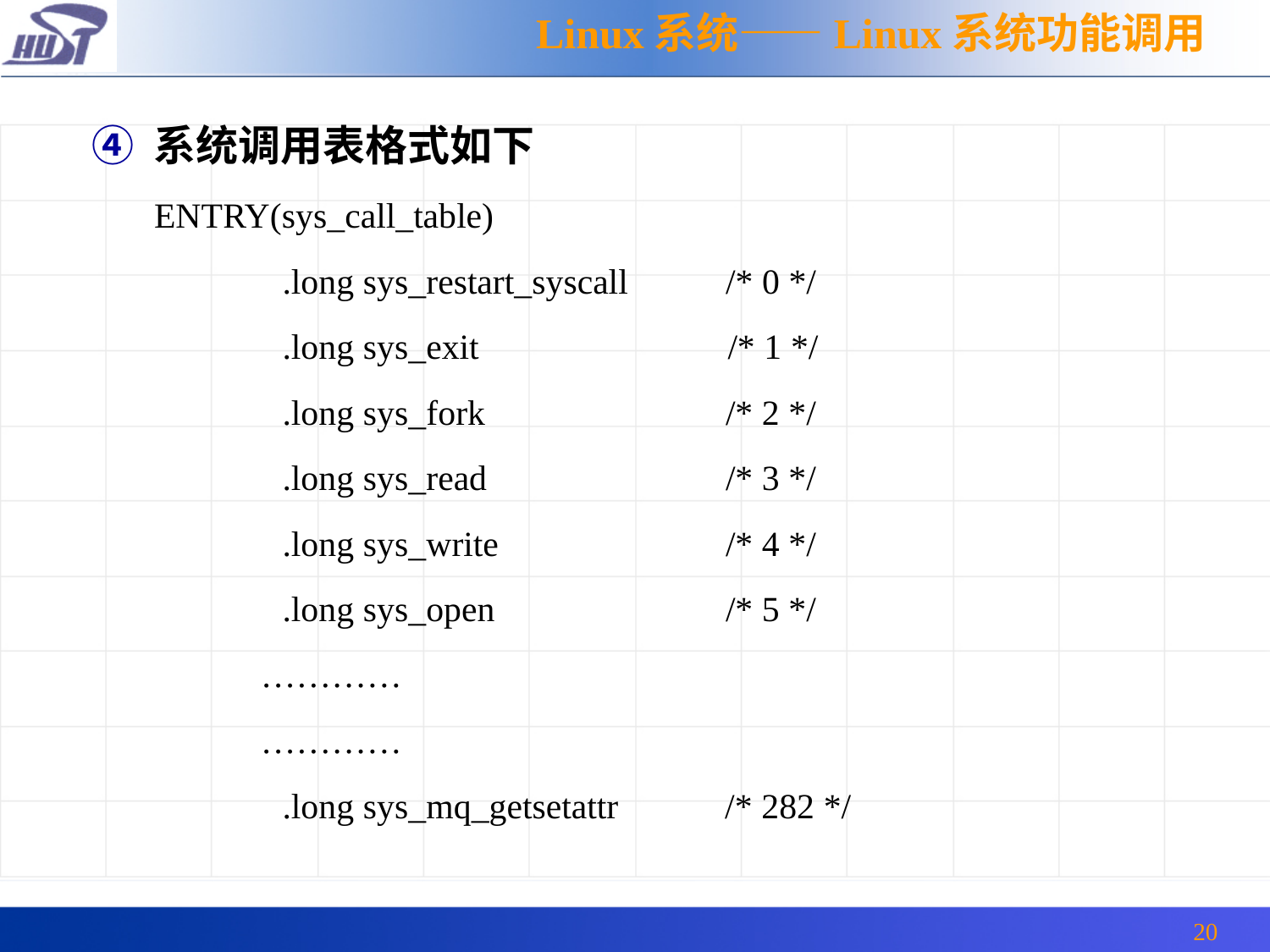

Linux系统——Linux系统功能调用
④ 系统调用表格式如下
       ENTRY(sys_call_table)
        	.long sys_restart_syscall           /* 0 */
        	.long sys_exit                            /* 1 */
        	.long sys_fork		       /* 2 */
        	.long sys_read		       /* 3 */
        	.long sys_write		       /* 4 */
        	.long sys_open		       /* 5 */
                   …………
                   …………
        	.long sys_mq_getsetattr            /* 282 */
20